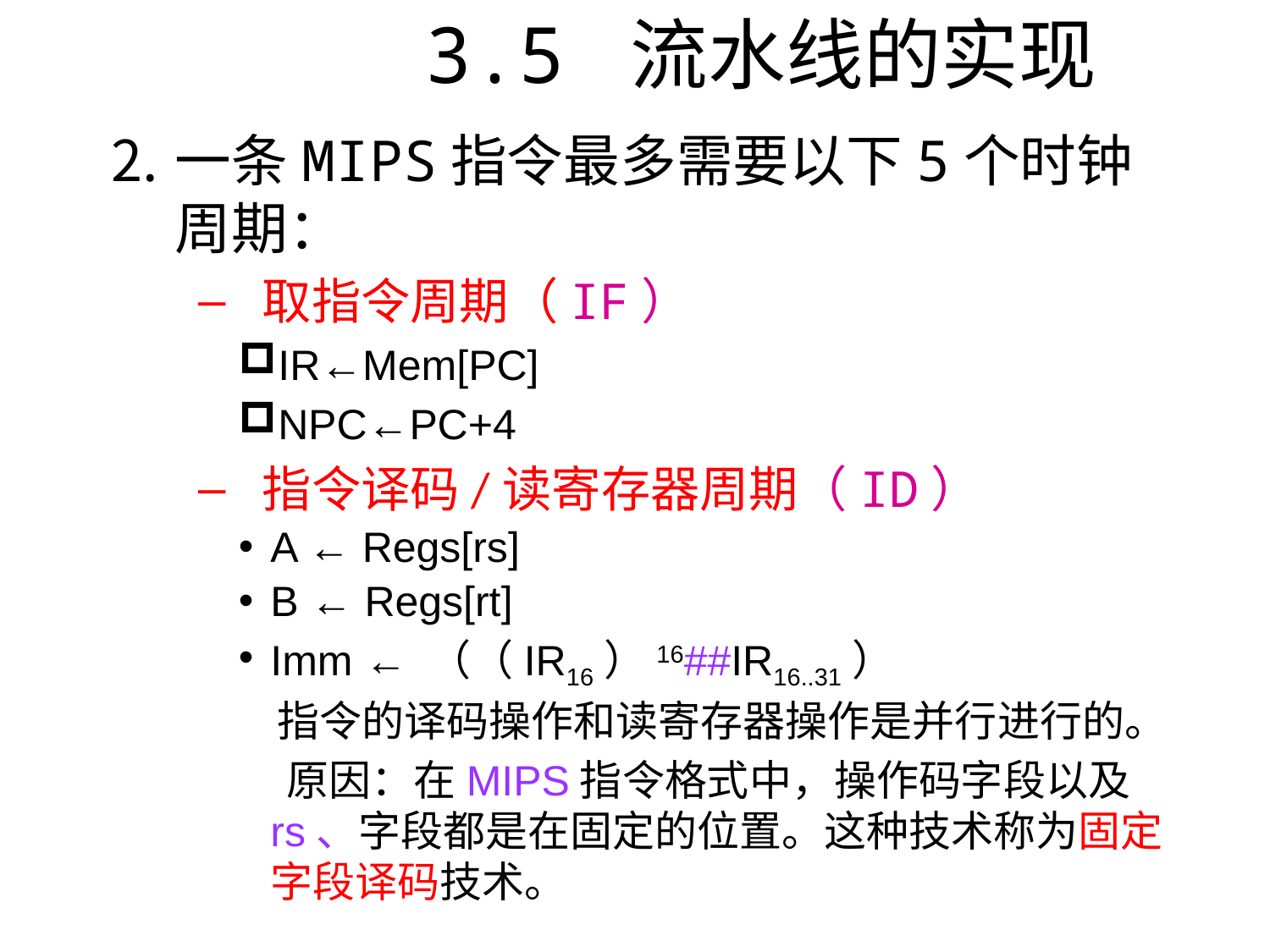

3.5 流水线的实现
一条MIPS指令最多需要以下5个时钟周期：
取指令周期（IF）
IR←Mem[PC]
NPC←PC+4
指令译码/读寄存器周期（ID）
A ← Regs[rs]
B ← Regs[rt]
Imm ← （（IR16）16##IR16..31）
   指令的译码操作和读寄存器操作是并行进行的。
    原因：在MIPS指令格式中，操作码字段以及rs、字段都是在固定的位置。这种技术称为固定字段译码技术。